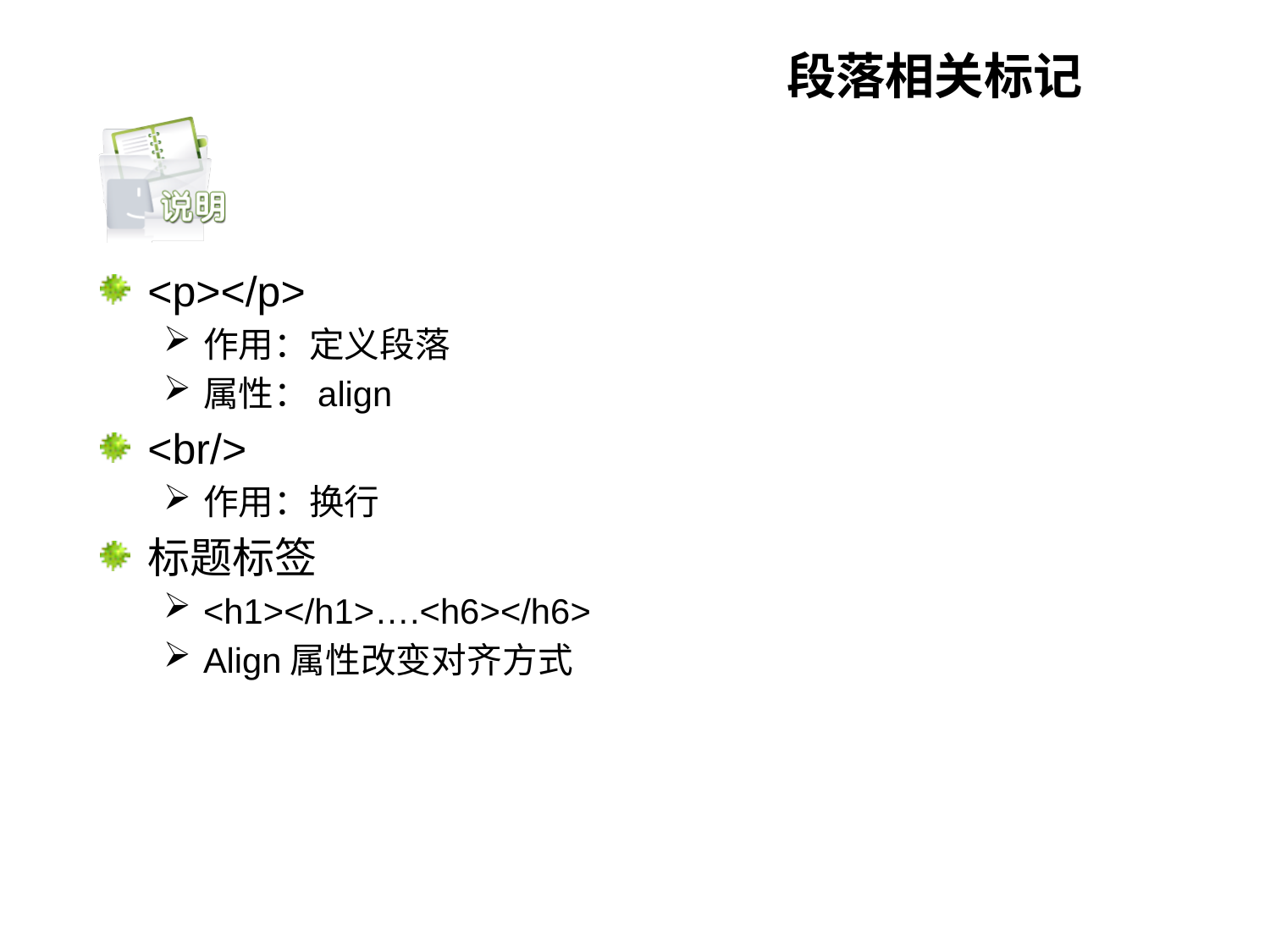

# 段落相关标记
<p></p>
作用：定义段落
属性：align
<br/>
作用：换行
标题标签
<h1></h1>….<h6></h6>
Align属性改变对齐方式